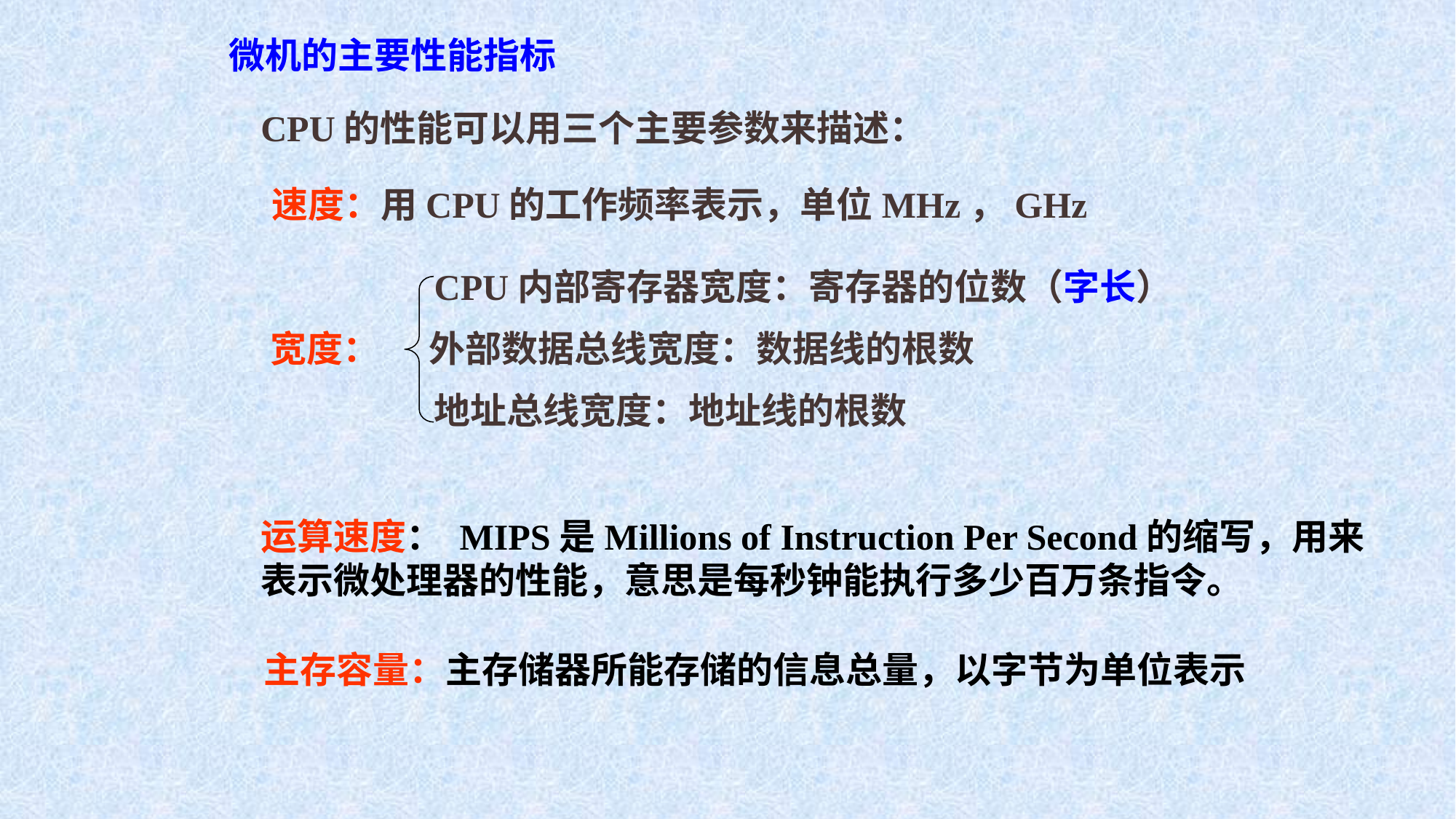

微机的主要性能指标
CPU的性能可以用三个主要参数来描述：
速度：用CPU的工作频率表示，单位MHz，GHz
CPU内部寄存器宽度：寄存器的位数（字长）
宽度：      外部数据总线宽度：数据线的根数
地址总线宽度：地址线的根数

运算速度： MIPS是Millions of Instruction Per Second的缩写，用来表示微处理器的性能，意思是每秒钟能执行多少百万条指令。
    主存容量：主存储器所能存储的信息总量，以字节为单位表示